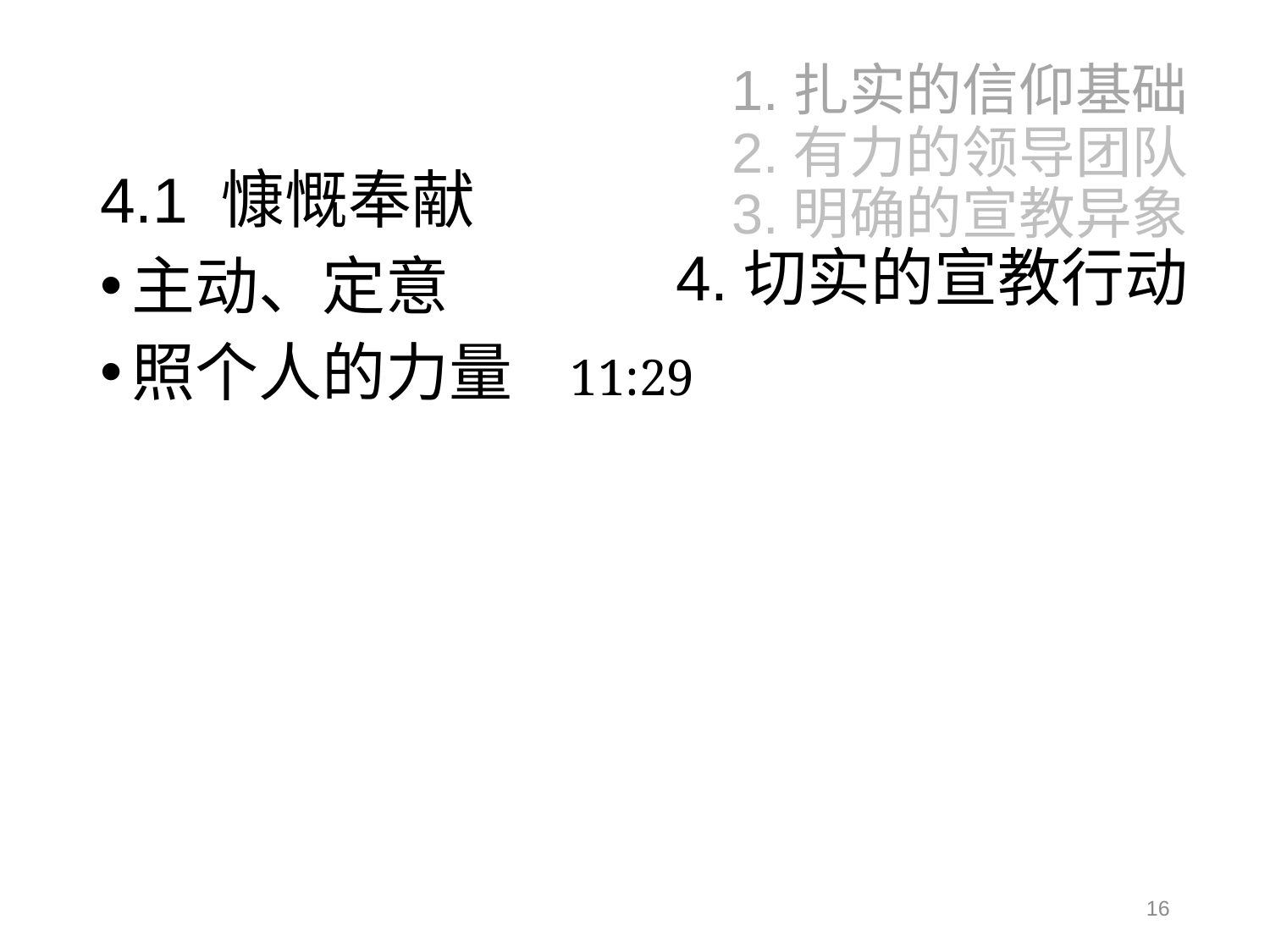

# 1.扎实的信仰基础 2.有力的领导团队 3.明确的宣教异象 4.切实的宣教行动
4.1 慷慨奉献
主动、定意
照个人的力量   11:29
16